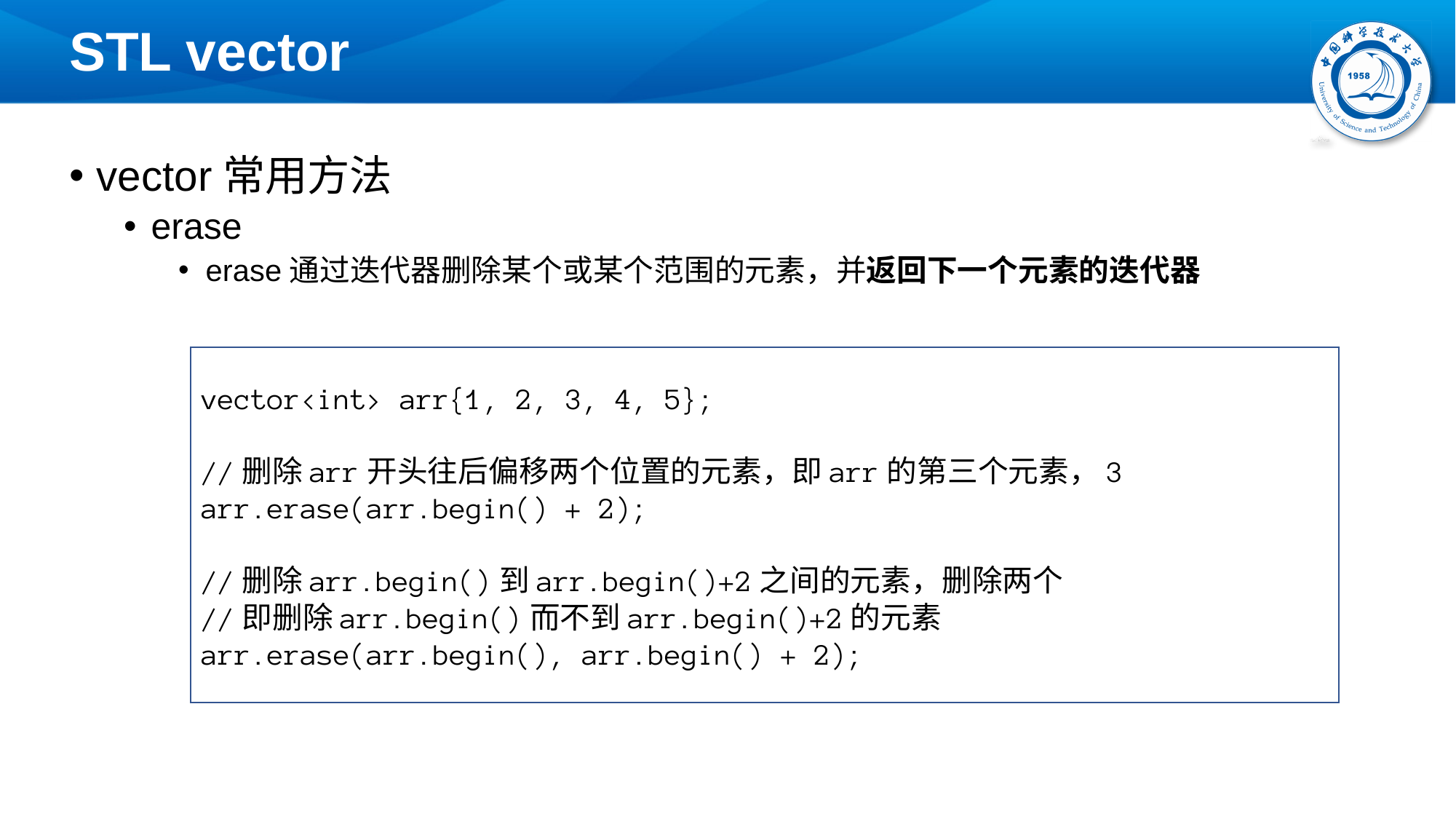

# STL vector
vector常用方法
erase
erase通过迭代器删除某个或某个范围的元素，并返回下一个元素的迭代器
vector<int> arr{1, 2, 3, 4, 5};

//删除arr开头往后偏移两个位置的元素，即arr的第三个元素，3
arr.erase(arr.begin() + 2);

//删除arr.begin()到arr.begin()+2之间的元素，删除两个
//即删除arr.begin()而不到arr.begin()+2的元素
arr.erase(arr.begin(), arr.begin() + 2);